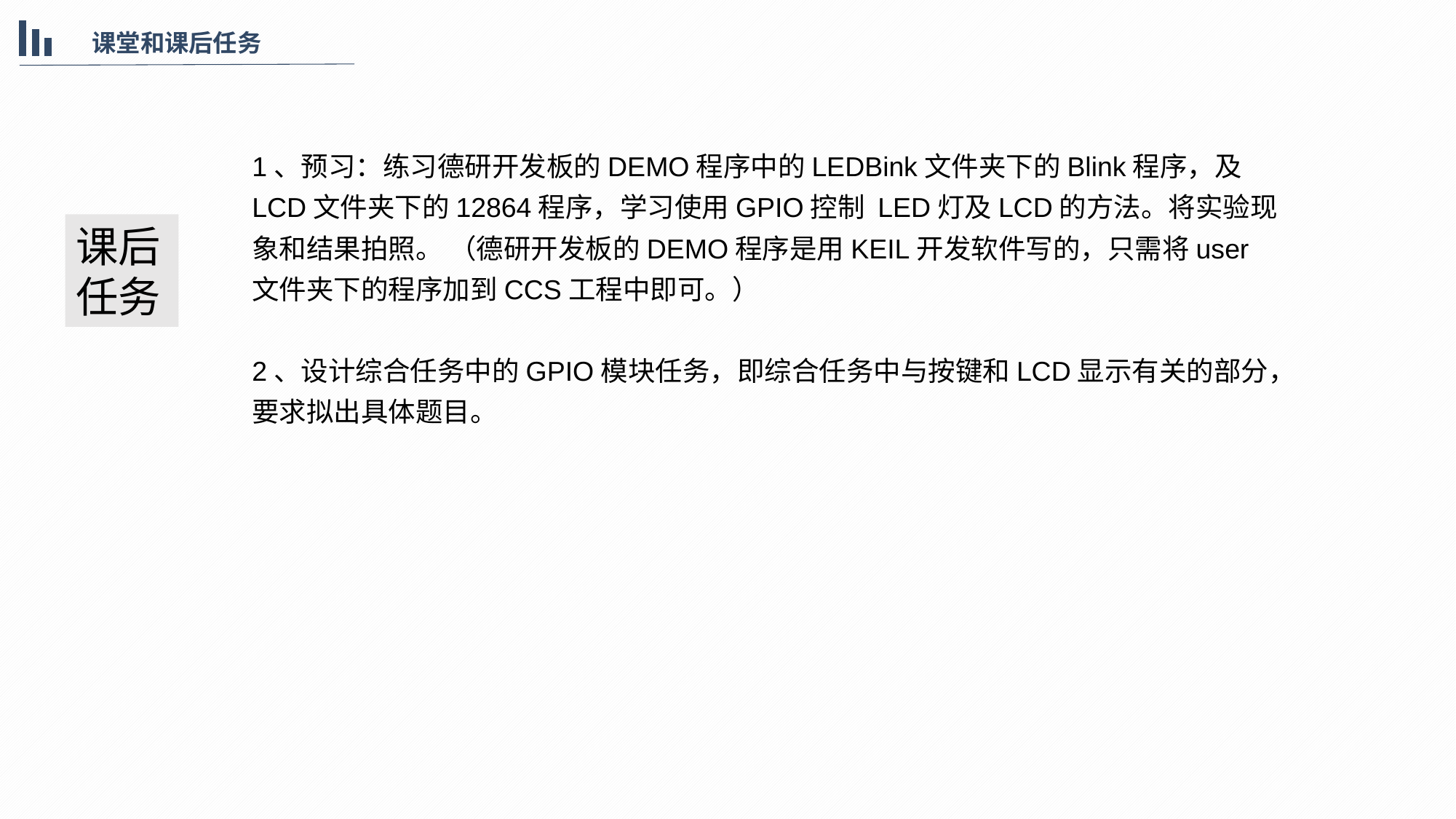

课堂和课后任务

1、预习：练习德研开发板的DEMO程序中的LEDBink文件夹下的Blink程序，及LCD文件夹下的12864程序，学习使用GPIO控制 LED灯及LCD的方法。将实验现象和结果拍照。 （德研开发板的DEMO程序是用KEIL开发软件写的，只需将user文件夹下的程序加到CCS工程中即可。）

2、设计综合任务中的GPIO模块任务，即综合任务中与按键和LCD显示有关的部分，要求拟出具体题目。
课后任务